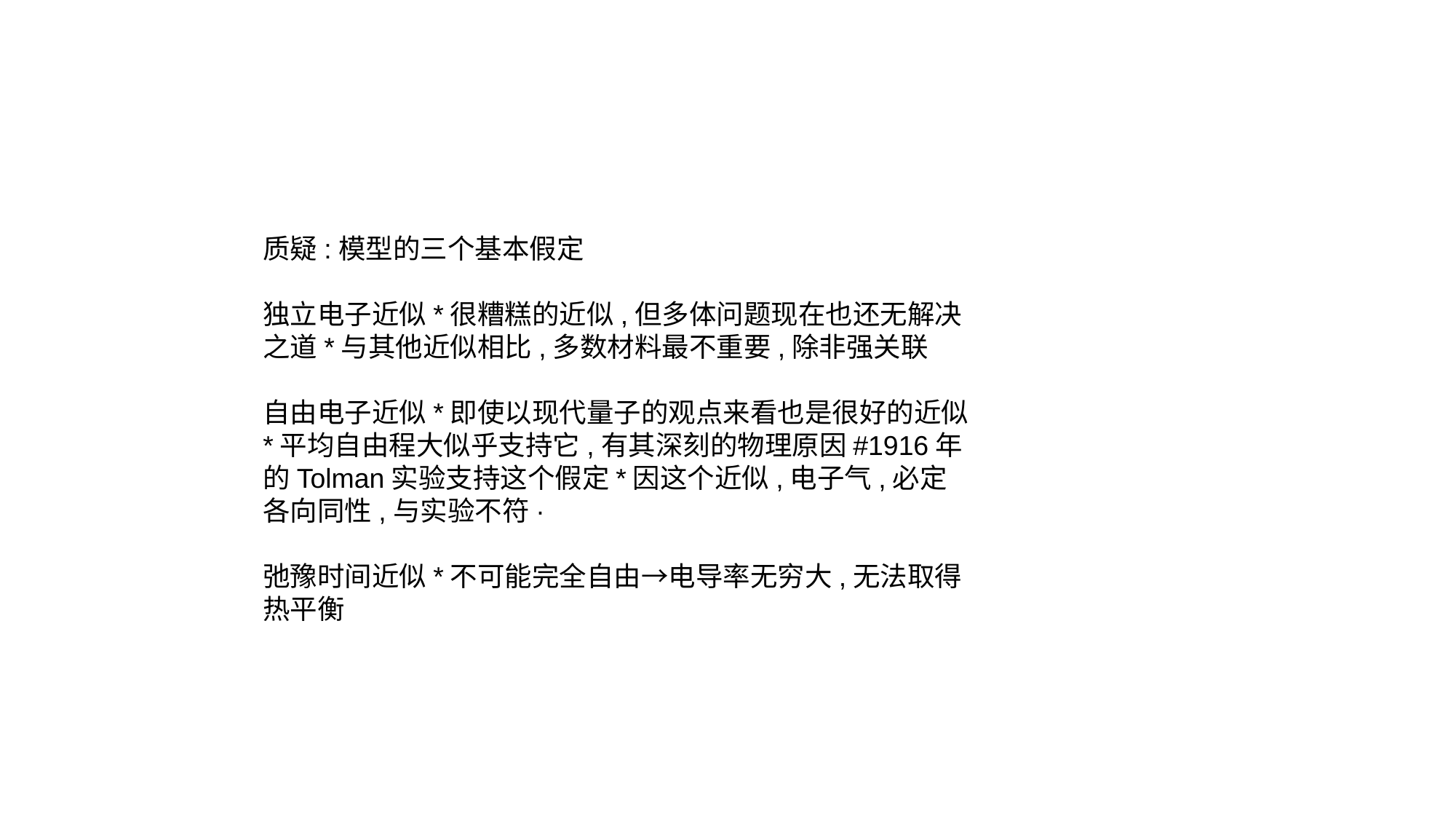

质疑:模型的三个基本假定

独立电子近似*很糟糕的近似,但多体问题现在也还无解决之道*与其他近似相比,多数材料最不重要,除非强关联

自由电子近似*即使以现代量子的观点来看也是很好的近似*平均自由程大似乎支持它,有其深刻的物理原因#1916年的Tolman实验支持这个假定*因这个近似,电子气,必定各向同性,与实验不符·

弛豫时间近似*不可能完全自由→电导率无穷大,无法取得热平衡